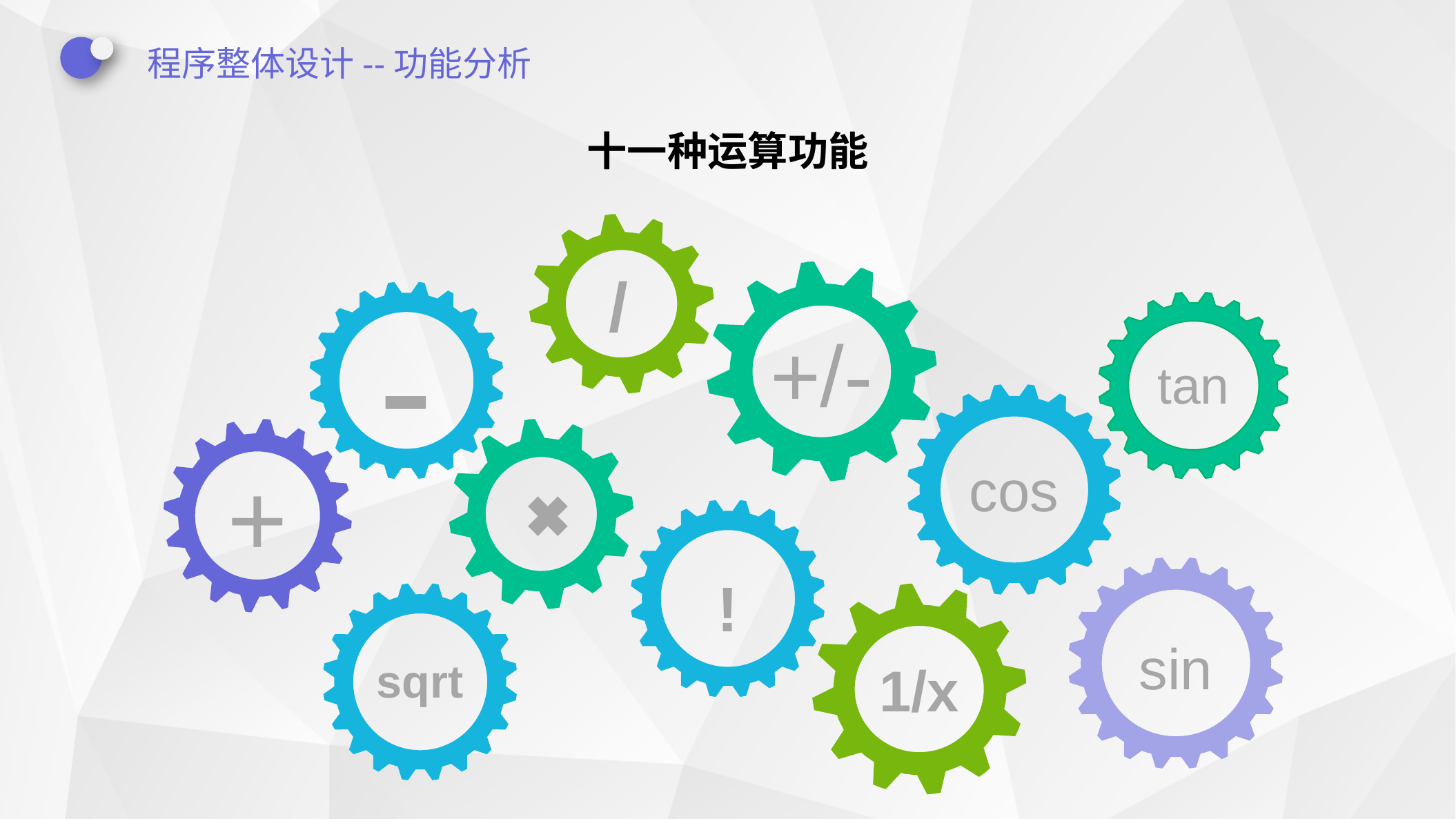

程序整体设计--功能分析

十一种运算功能

/
-

+/-

tan

cos

+

✖

!

sin

sqrt

1/x